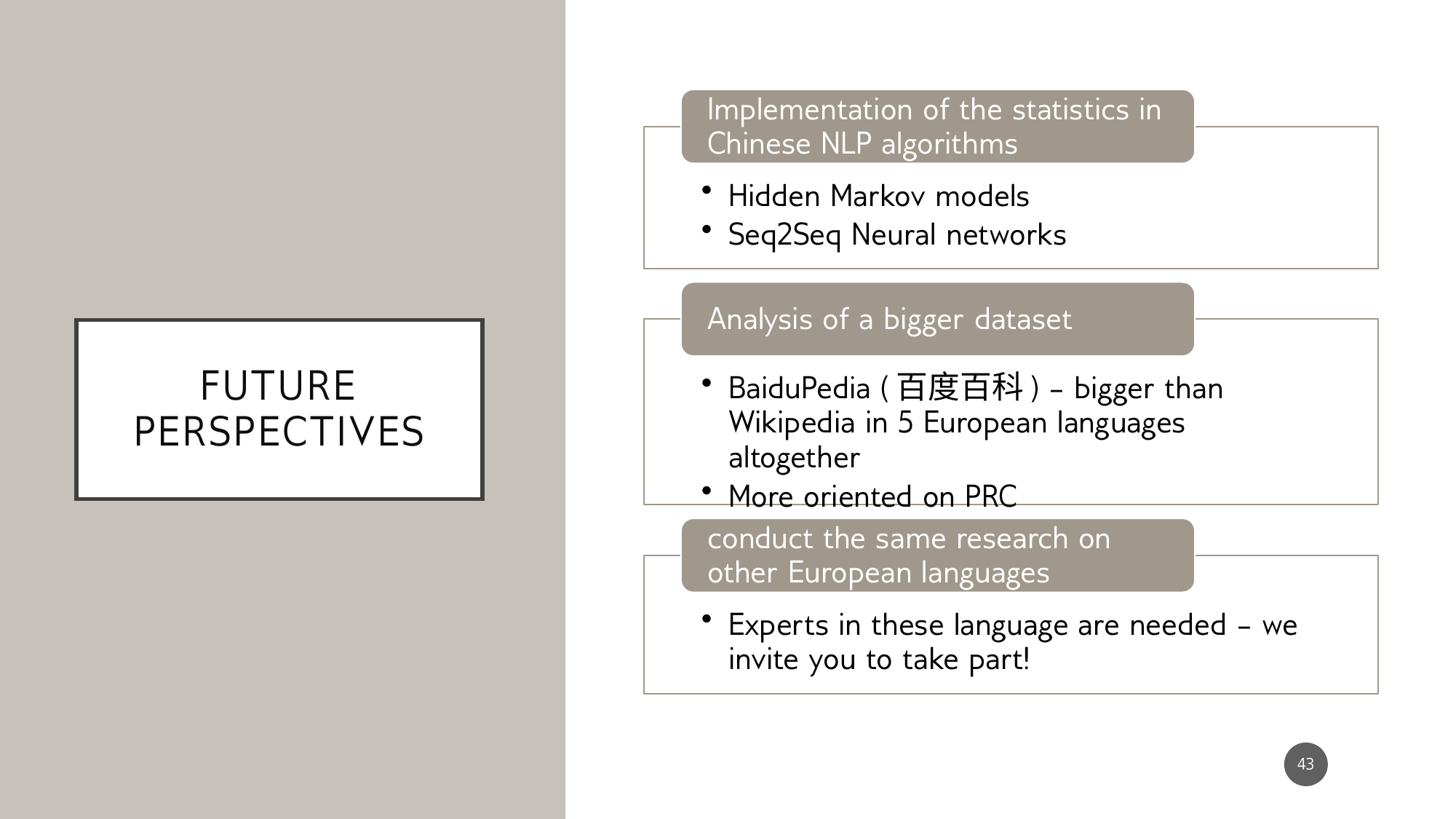

Hidden Markov models
Seq2Seq Neural networks
Implementation of the statistics in Chinese NLP algorithms
BaiduPedia (百度百科) – bigger than Wikipedia in 5 European languages altogether
More oriented on PRC
Analysis of a bigger dataset
Experts in these language are needed – we invite you to take part!
conduct the same research on other European languages
# Future Perspectives
43